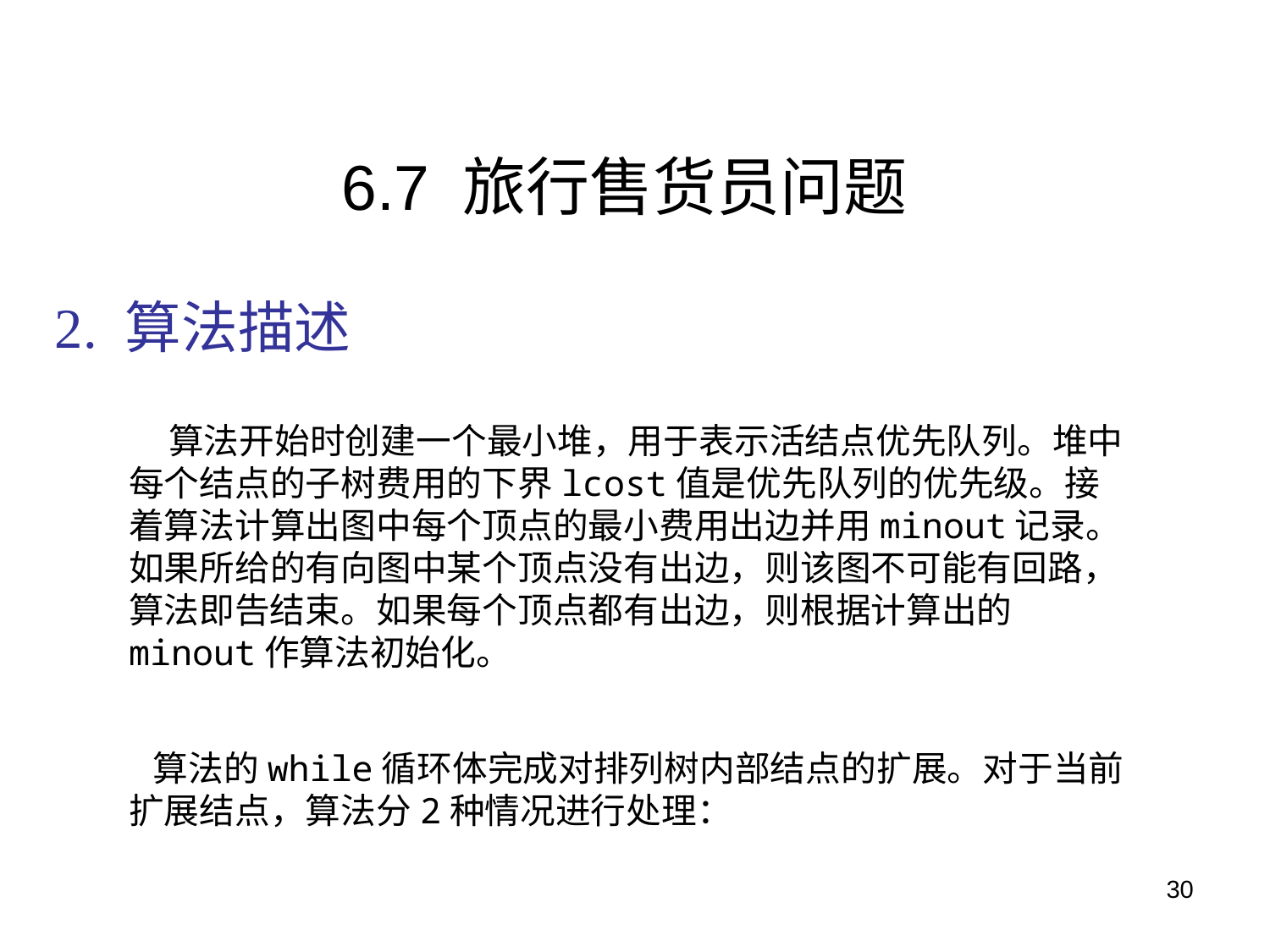

# 6.7 旅行售货员问题
2. 算法描述
    算法开始时创建一个最小堆，用于表示活结点优先队列。堆中每个结点的子树费用的下界lcost值是优先队列的优先级。接着算法计算出图中每个顶点的最小费用出边并用minout记录。如果所给的有向图中某个顶点没有出边，则该图不可能有回路，算法即告结束。如果每个顶点都有出边，则根据计算出的minout作算法初始化。
  算法的while循环体完成对排列树内部结点的扩展。对于当前扩展结点，算法分2种情况进行处理：
30